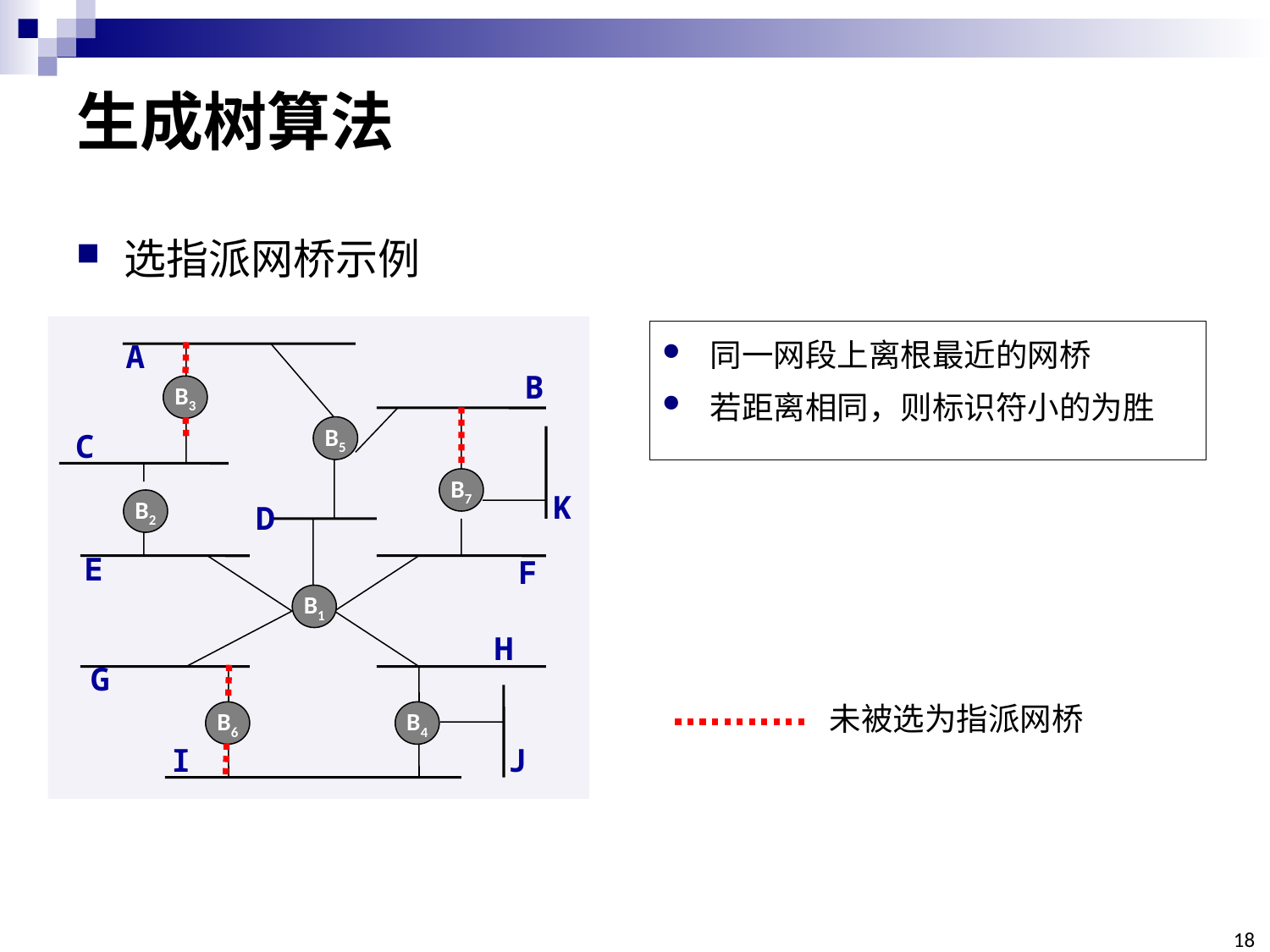

# 生成树算法
选指派网桥示例

A

B
B3

B5
C

B7
K
B2
D

E
F

B1

H
G

B6
B4

I
J

同一网段上离根最近的网桥
若距离相同，则标识符小的为胜
未被选为指派网桥
18